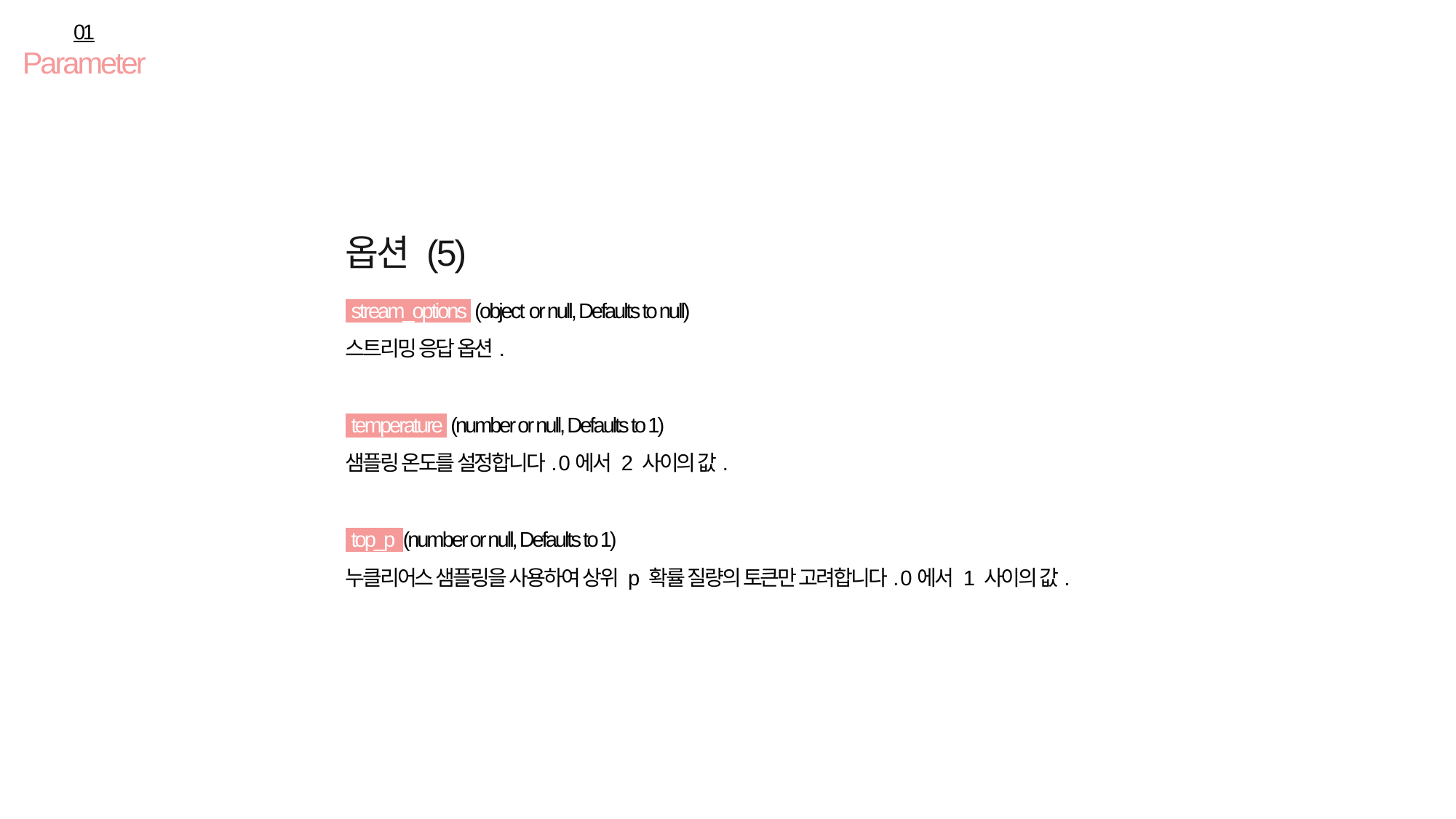

01
Parameter

옵션 (5)
 stream_options  (object or null, Defaults to null)
스트리밍 응답 옵션.

 temperature  (number or null, Defaults to 1)
샘플링 온도를 설정합니다. 0에서 2 사이의 값.

 top_p  (number or null, Defaults to 1)
누클리어스 샘플링을 사용하여 상위 p 확률 질량의 토큰만 고려합니다. 0에서 1 사이의 값.